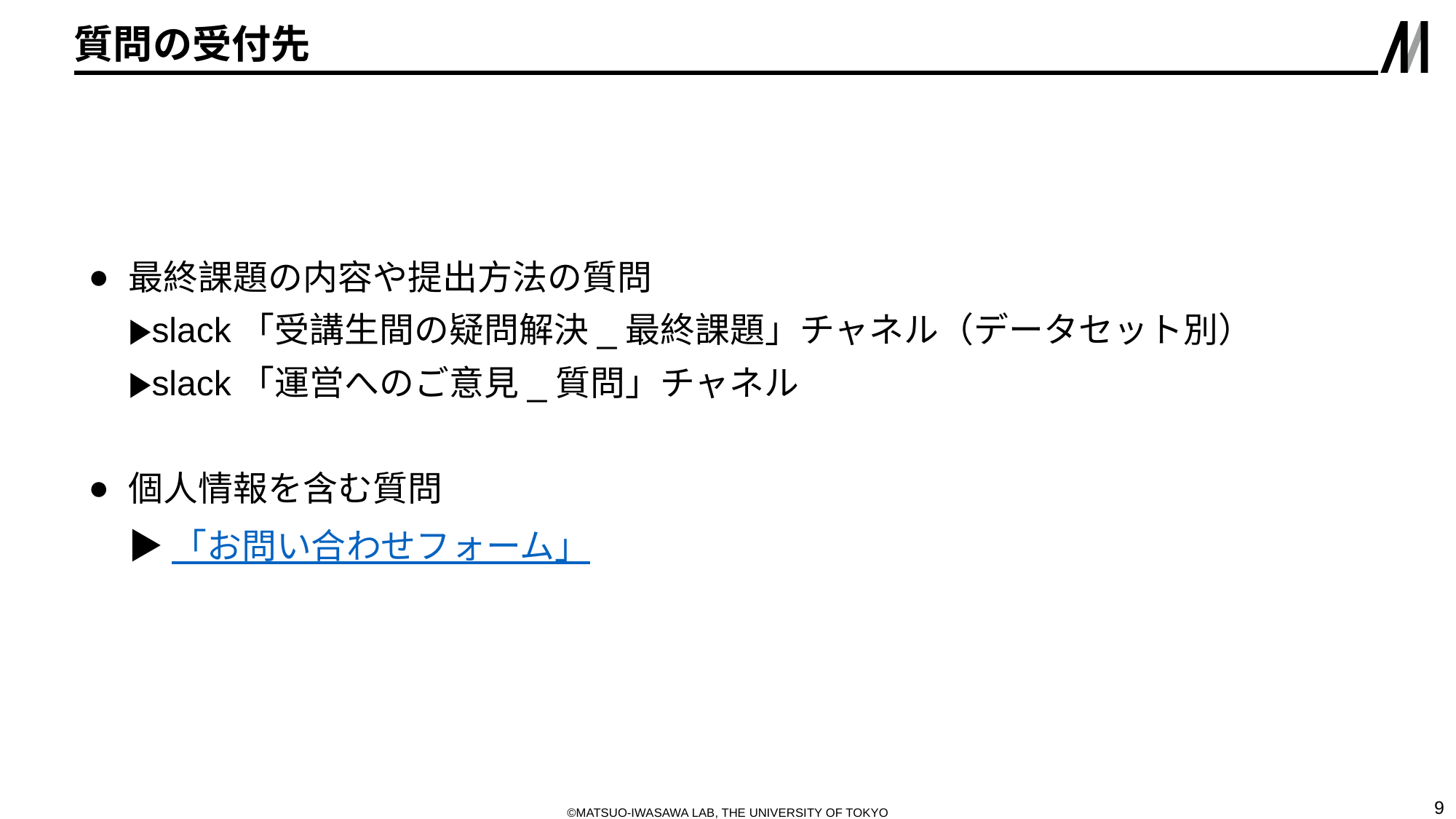

# 質問の受付先

最終課題の内容や提出方法の質問
▶️slack「受講生間の疑問解決_最終課題」チャネル（データセット別）
▶️slack「運営へのご意見_質問」チャネル

個人情報を含む質問
▶️「お問い合わせフォーム」